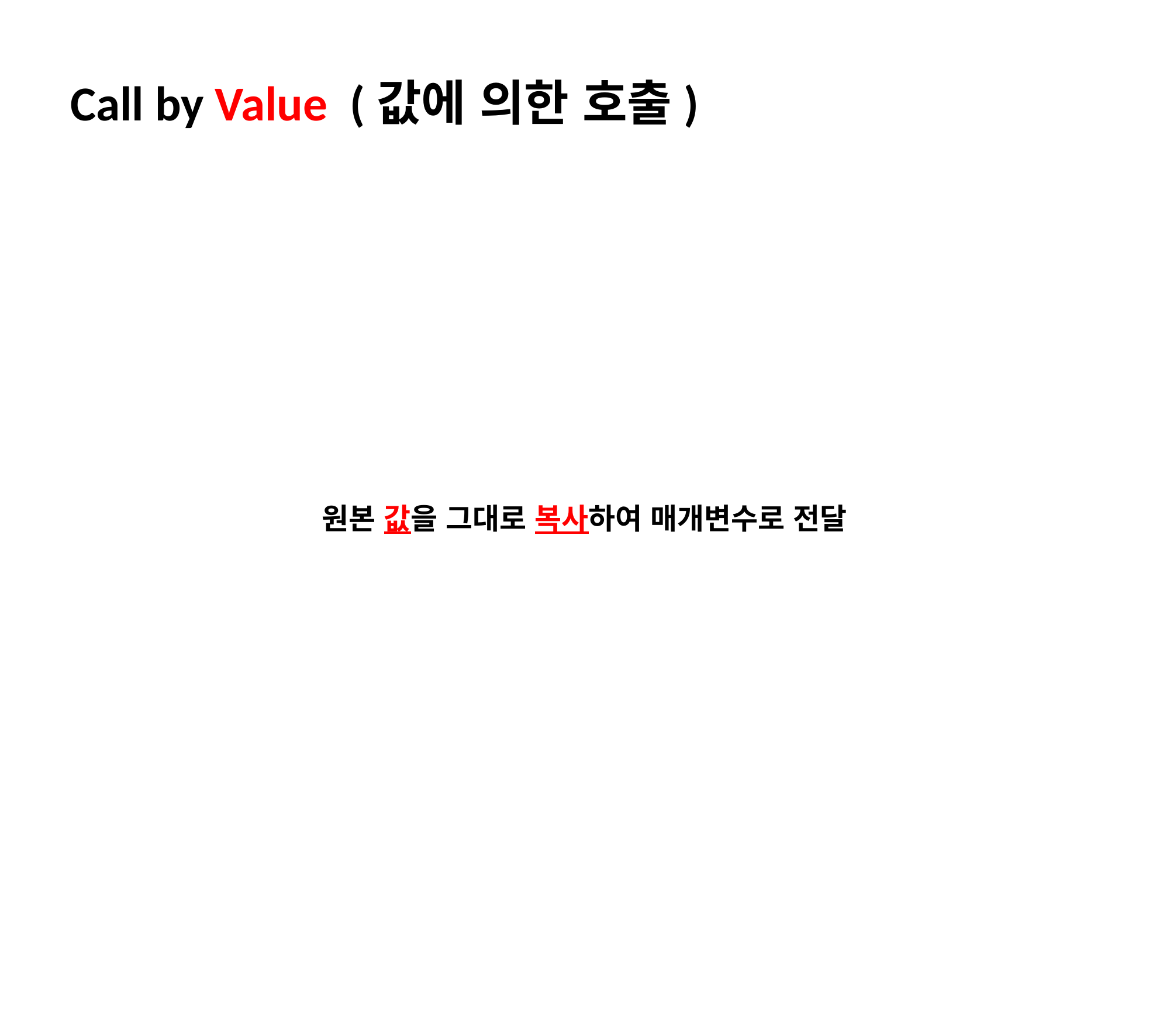

Call by Value  (값에 의한 호출)
원본 값을 그대로 복사하여 매개변수로 전달